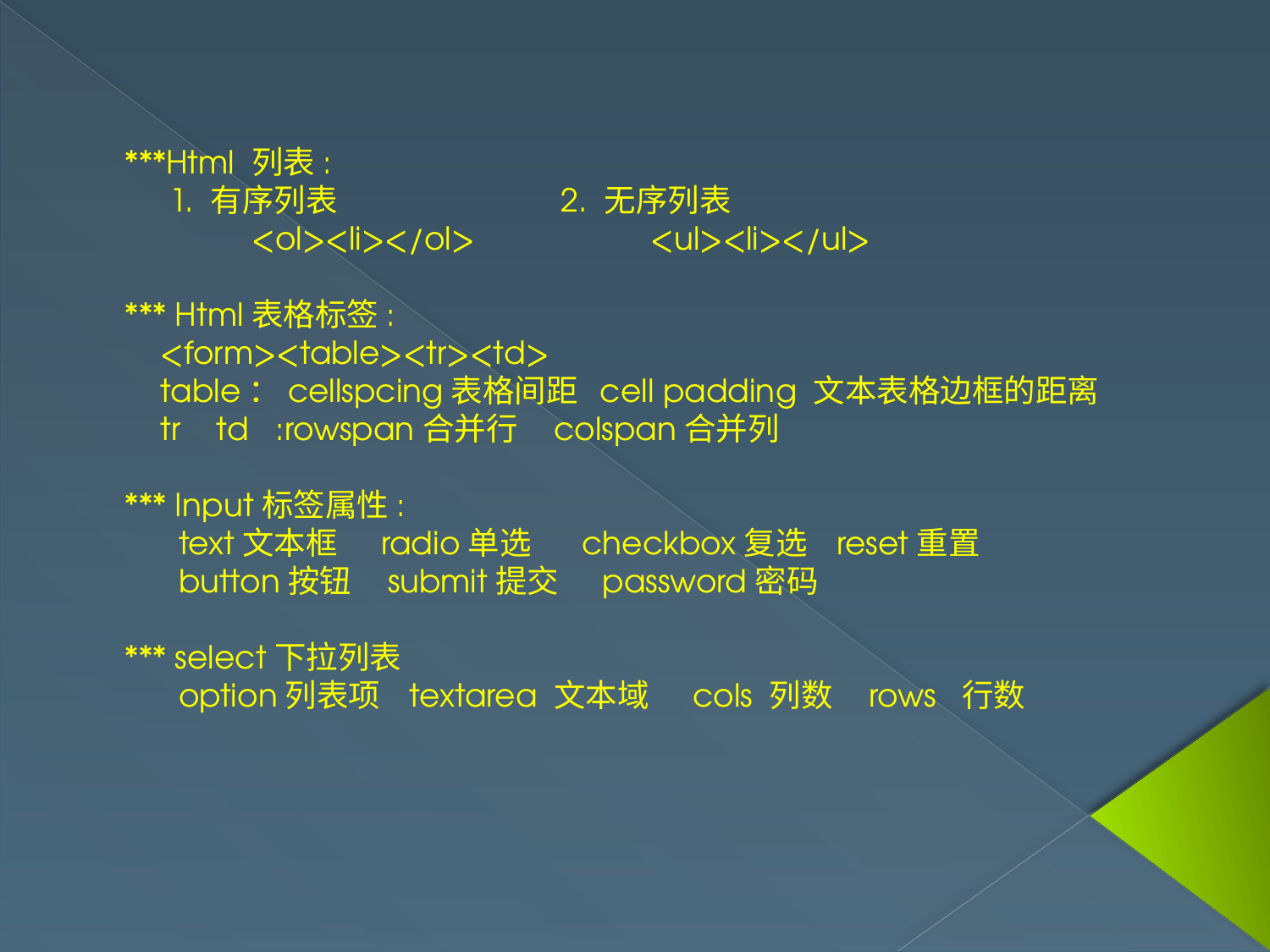

***Html 列表:
     1. 有序列表                              2. 无序列表
	<ol><li></ol> 		  <ul><li></ul>

*** Html表格标签:
    <form><table><tr><td>
    table：cellspcing表格间距  cell padding 文本表格边框的距离
    tr    td   :rowspan合并行    colspan合并列

*** Input标签属性:
      text文本框     radio单选      checkbox复选   reset重置
      button按钮    submit提交     password密码

*** select下拉列表
      option列表项   textarea 文本域     cols 列数    rows  行数